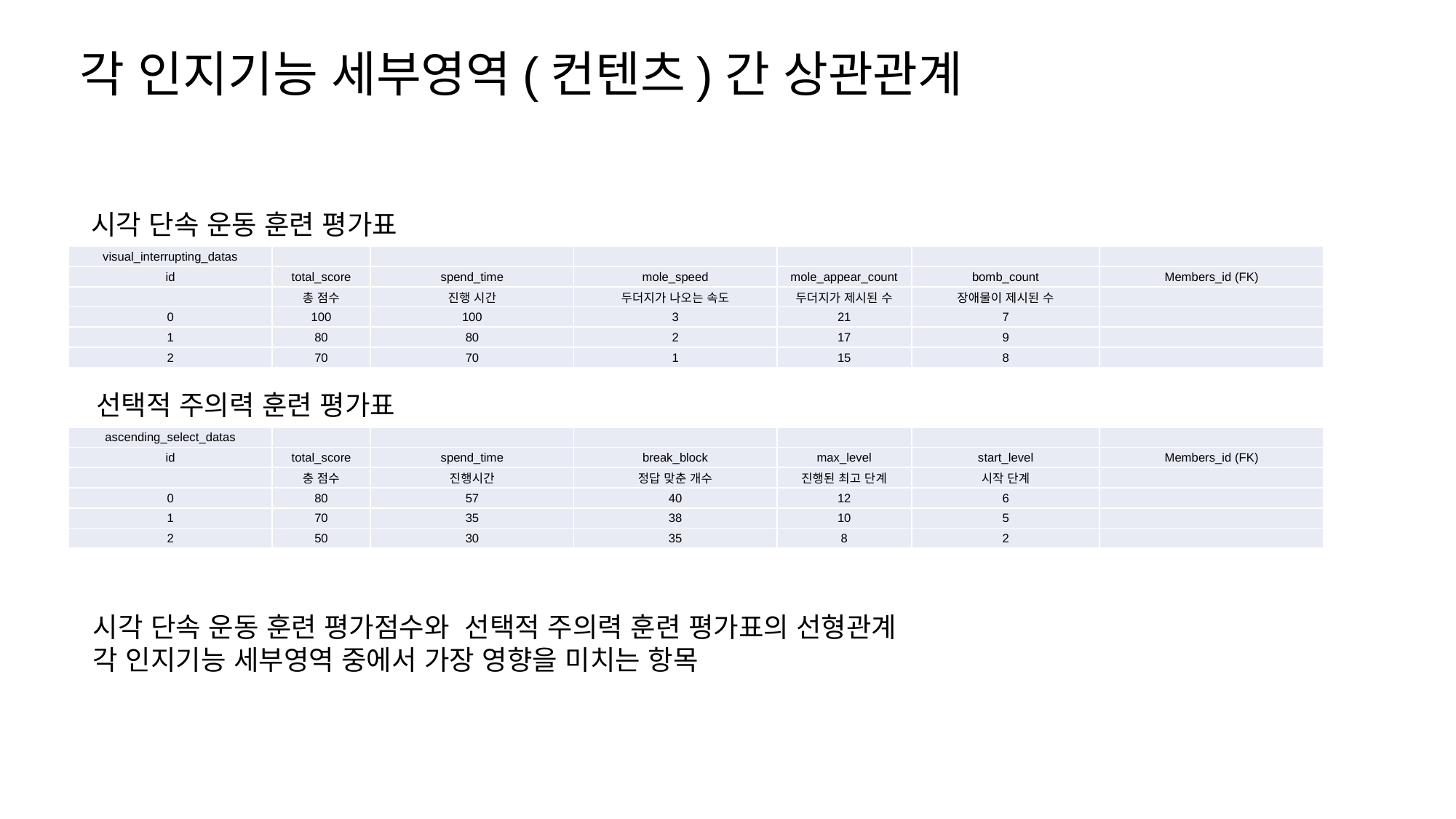

# 각 인지기능 세부영역(컨텐츠)간 상관관계
시각 단속 운동 훈련 평가표
| visual\_interrupting\_datas |  |  |  |  |  |  |
| --- | --- | --- | --- | --- | --- | --- |
| id | total\_score | spend\_time | mole\_speed | mole\_appear\_count | bomb\_count | Members\_id (FK) |
|  | 총 점수 | 진행 시간 | 두더지가 나오는 속도 | 두더지가 제시된 수 | 장애물이 제시된 수 |  |
| 0 | 100 | 100 | 3 | 21 | 7 |  |
| 1 | 80 | 80 | 2 | 17 | 9 |  |
| 2 | 70 | 70 | 1 | 15 | 8 |  |
선택적 주의력 훈련 평가표
| ascending\_select\_datas |  |  |  |  |  |  |
| --- | --- | --- | --- | --- | --- | --- |
| id | total\_score | spend\_time | break\_block | max\_level | start\_level | Members\_id (FK) |
|  | 충 점수 | 진행시간 | 정답 맞춘 개수 | 진행된 최고 단계 | 시작 단계 |  |
| 0 | 80 | 57 | 40 | 12 | 6 |  |
| 1 | 70 | 35 | 38 | 10 | 5 |  |
| 2 | 50 | 30 | 35 | 8 | 2 |  |
시각 단속 운동 훈련 평가점수와  선택적 주의력 훈련 평가표의 선형관계
각 인지기능 세부영역 중에서 가장 영향을 미치는 항목